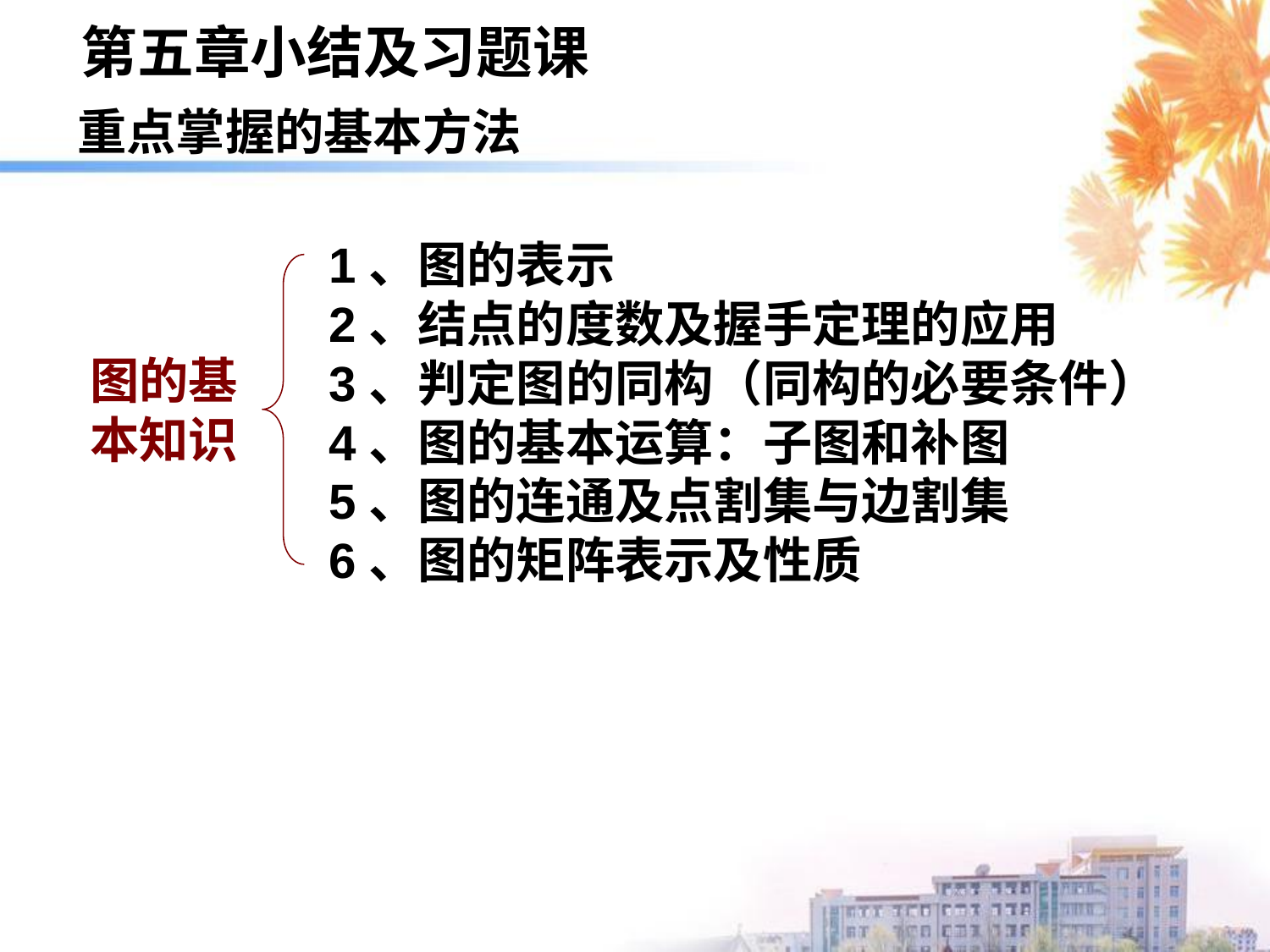

第五章小结及习题课
重点掌握的基本方法
1、图的表示
2、结点的度数及握手定理的应用
3、判定图的同构（同构的必要条件）
4、图的基本运算：子图和补图
5、图的连通及点割集与边割集
6、图的矩阵表示及性质

图的基本知识